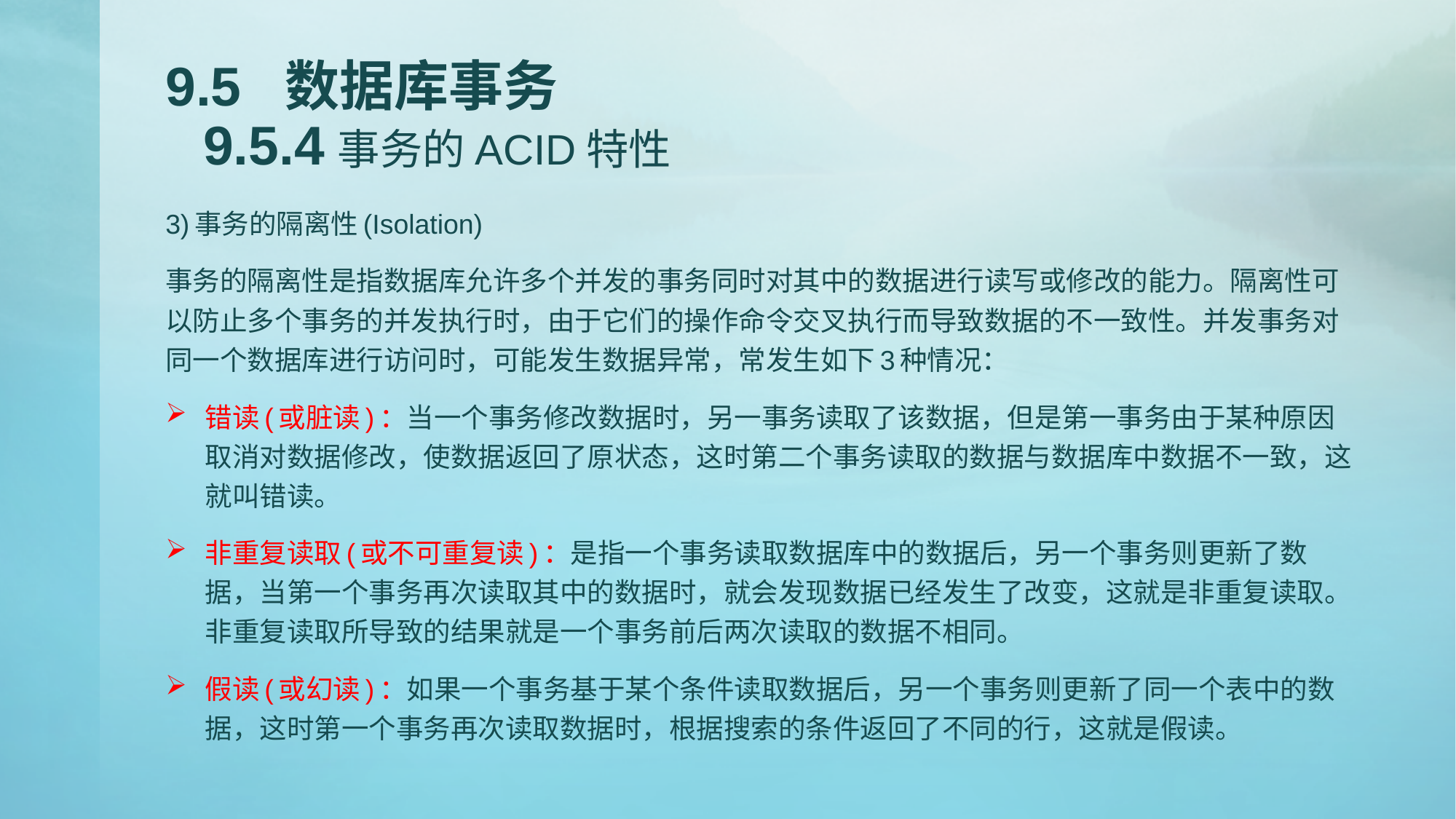

# 9.5  数据库事务 9.5.4事务的ACID特性
3)事务的隔离性(Isolation)
事务的隔离性是指数据库允许多个并发的事务同时对其中的数据进行读写或修改的能力。隔离性可以防止多个事务的并发执行时，由于它们的操作命令交叉执行而导致数据的不一致性。并发事务对同一个数据库进行访问时，可能发生数据异常，常发生如下3种情况：
错读(或脏读)：当一个事务修改数据时，另一事务读取了该数据，但是第一事务由于某种原因取消对数据修改，使数据返回了原状态，这时第二个事务读取的数据与数据库中数据不一致，这就叫错读。
非重复读取(或不可重复读)：是指一个事务读取数据库中的数据后，另一个事务则更新了数据，当第一个事务再次读取其中的数据时，就会发现数据已经发生了改变，这就是非重复读取。非重复读取所导致的结果就是一个事务前后两次读取的数据不相同。
假读(或幻读)：如果一个事务基于某个条件读取数据后，另一个事务则更新了同一个表中的数据，这时第一个事务再次读取数据时，根据搜索的条件返回了不同的行，这就是假读。